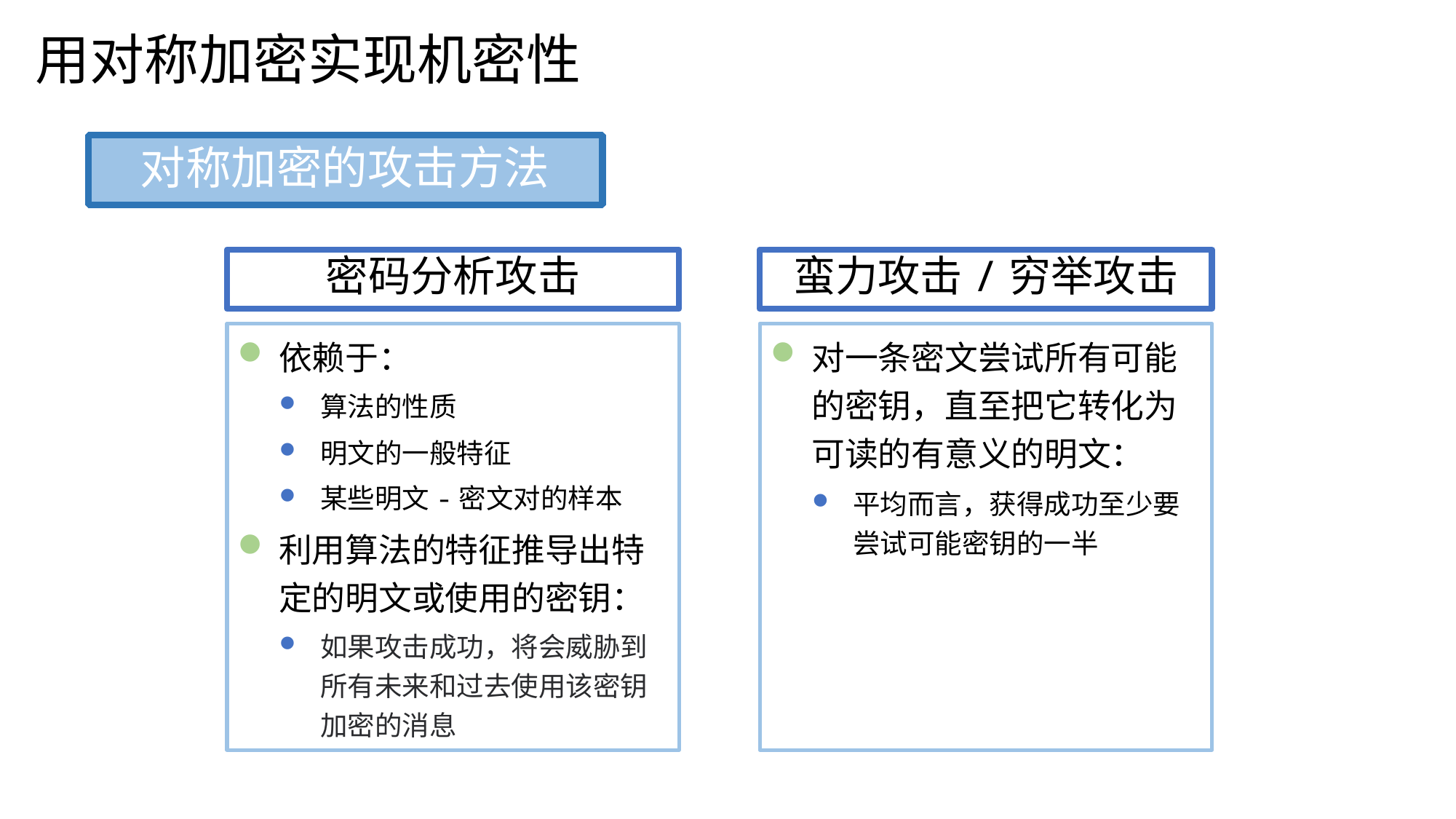

用对称加密实现机密性

对称加密的攻击方法
密码分析攻击
蛮力攻击/穷举攻击
依赖于：
算法的性质
明文的一般特征
某些明文-密文对的样本
利用算法的特征推导出特定的明文或使用的密钥：
如果攻击成功，将会威胁到所有未来和过去使用该密钥加密的消息
对一条密文尝试所有可能的密钥，直至把它转化为可读的有意义的明文：
平均而言，获得成功至少要尝试可能密钥的一半